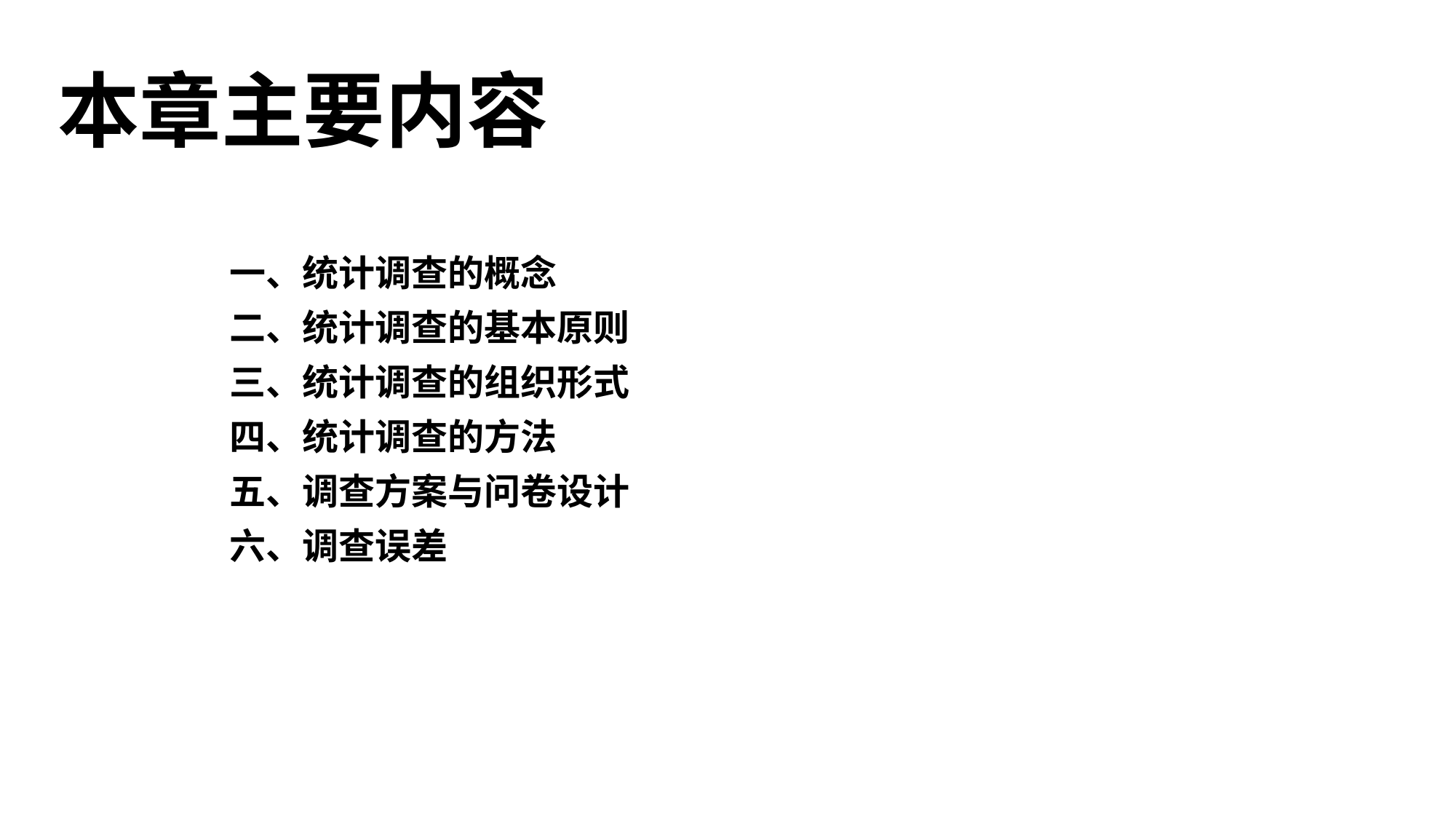

# 本章主要内容

一、统计调查的概念
二、统计调查的基本原则
三、统计调查的组织形式
四、统计调查的方法
五、调查方案与问卷设计
六、调查误差